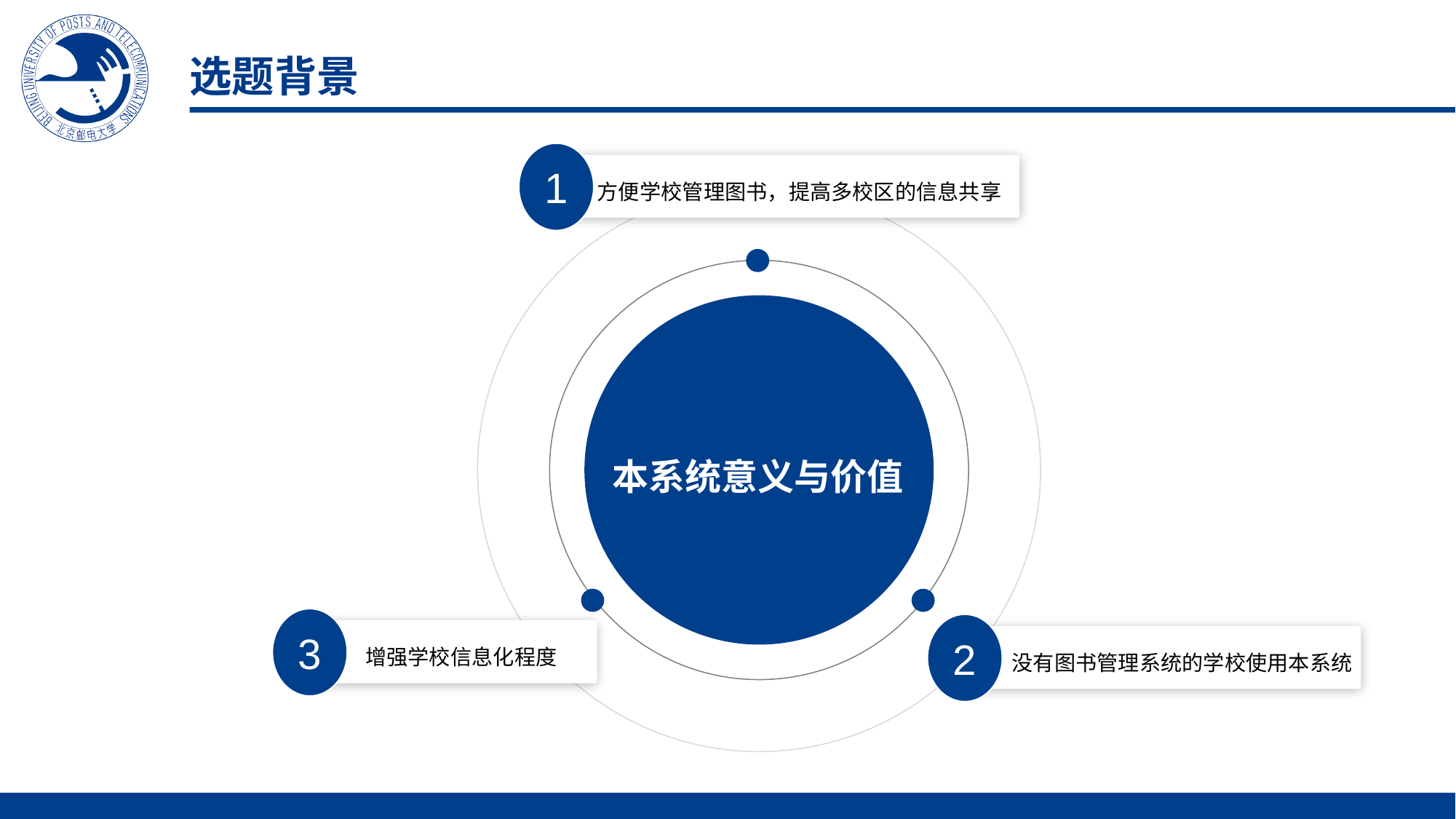

选题背景
1

方便学校管理图书，提高多校区的信息共享

本系统意义与价值

3

2

增强学校信息化程度
没有图书管理系统的学校使用本系统